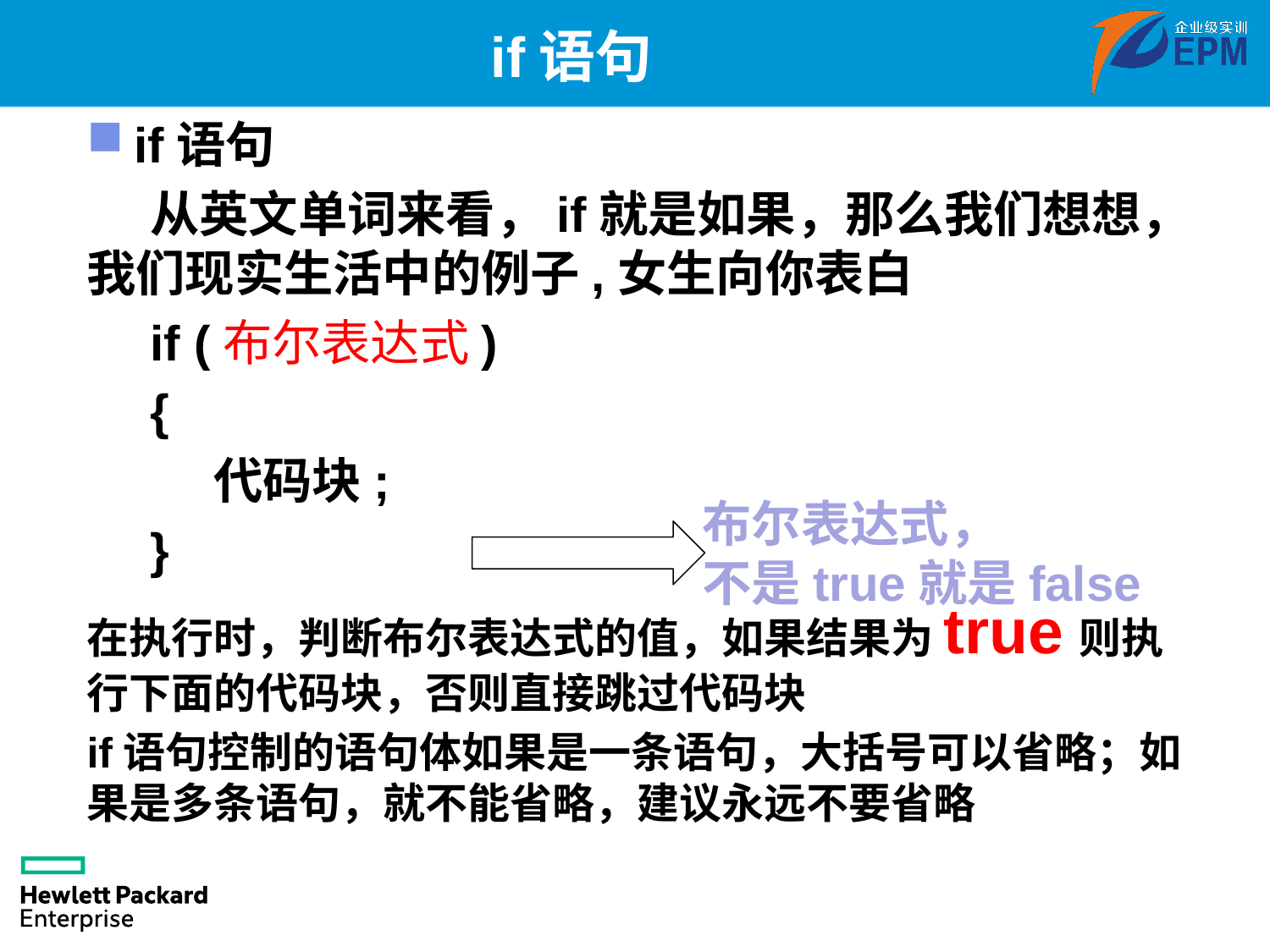

# if语句
if语句
从英文单词来看，if就是如果，那么我们想想，我们现实生活中的例子,女生向你表白
if (布尔表达式)
{
	代码块;
}
在执行时，判断布尔表达式的值，如果结果为true则执行下面的代码块，否则直接跳过代码块
if语句控制的语句体如果是一条语句，大括号可以省略；如果是多条语句，就不能省略，建议永远不要省略

布尔表达式，
不是true就是false